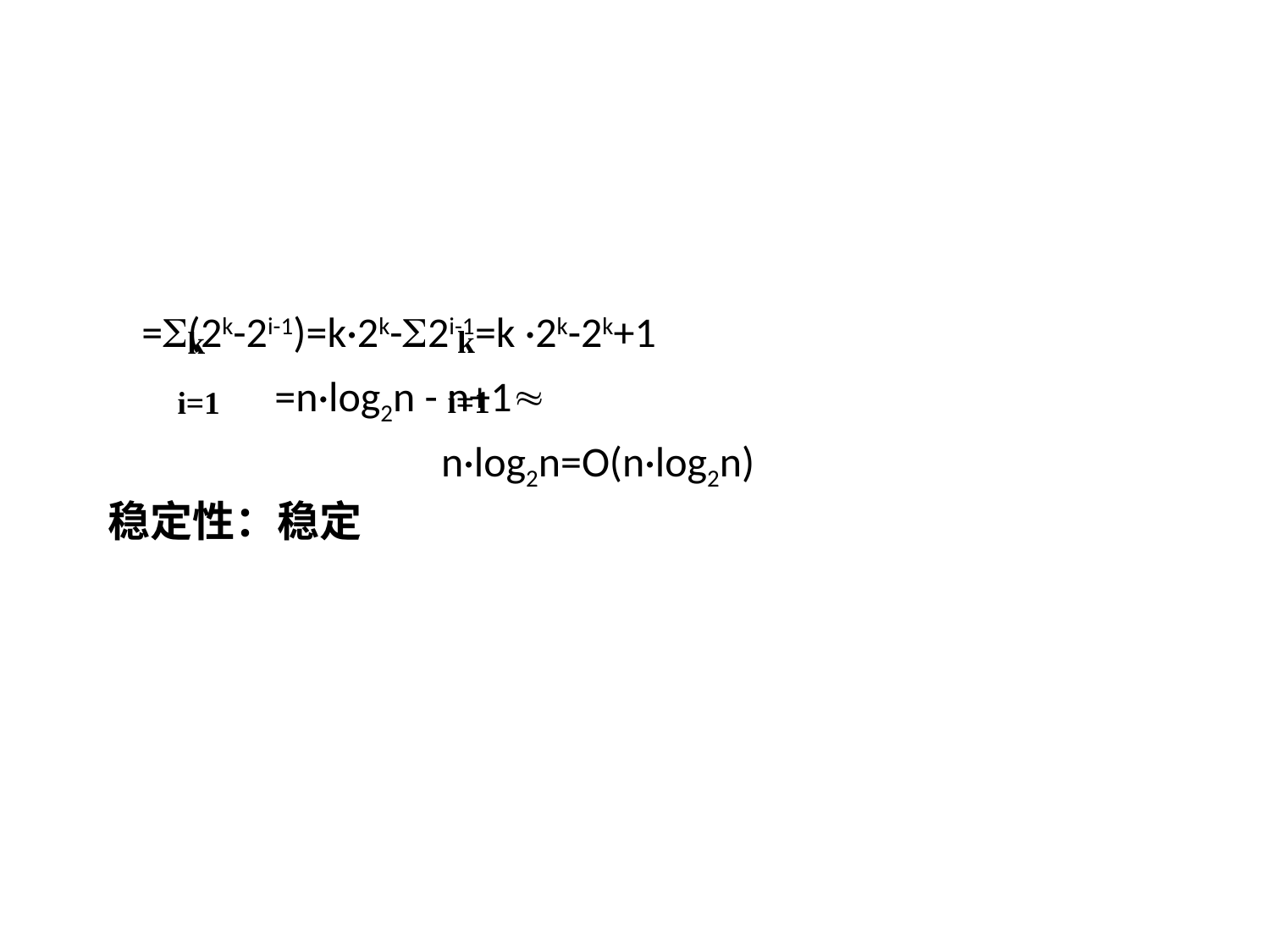

#

    =Σ(2k-2i-1)=k·2k-Σ2i-1=k ·2k-2k+1
	                          =n·log2n - n+1≈
                                   n·log2n=O(n·log2n)
稳定性：稳定

k
k
i=1
i=1